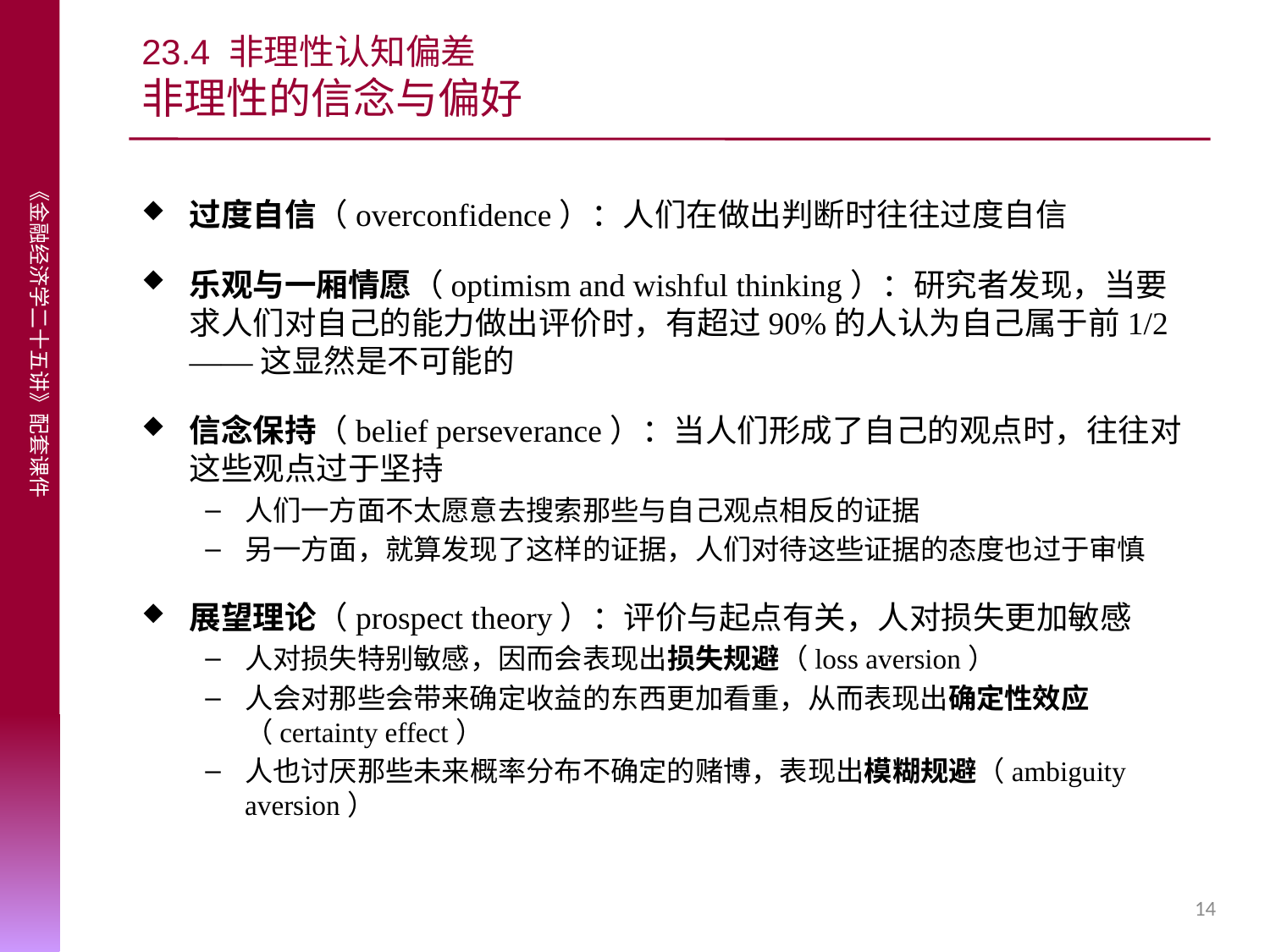

# 23.4 非理性认知偏差 非理性的信念与偏好
过度自信（overconfidence）：人们在做出判断时往往过度自信
乐观与一厢情愿（optimism and wishful thinking）：研究者发现，当要求人们对自己的能力做出评价时，有超过90%的人认为自己属于前1/2——这显然是不可能的
信念保持（belief perseverance）：当人们形成了自己的观点时，往往对这些观点过于坚持
人们一方面不太愿意去搜索那些与自己观点相反的证据
另一方面，就算发现了这样的证据，人们对待这些证据的态度也过于审慎
展望理论（prospect theory）：评价与起点有关，人对损失更加敏感
人对损失特别敏感，因而会表现出损失规避（loss aversion）
人会对那些会带来确定收益的东西更加看重，从而表现出确定性效应（certainty effect）
人也讨厌那些未来概率分布不确定的赌博，表现出模糊规避（ambiguity aversion）
14